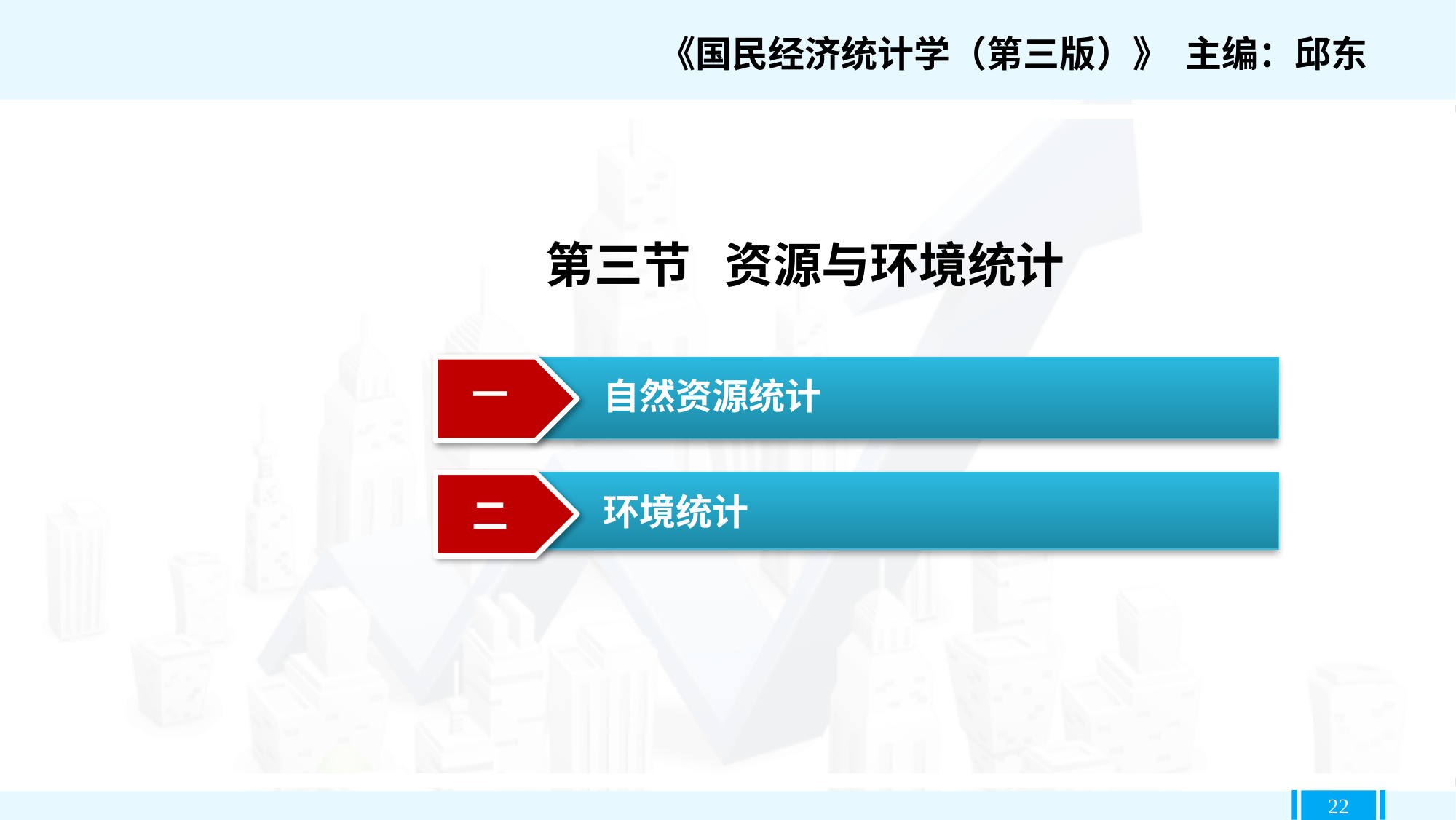

《国民经济统计学（第三版）》  主编：邱东

第三节   资源与环境统计

一

 自然资源统计

二

 环境统计
22